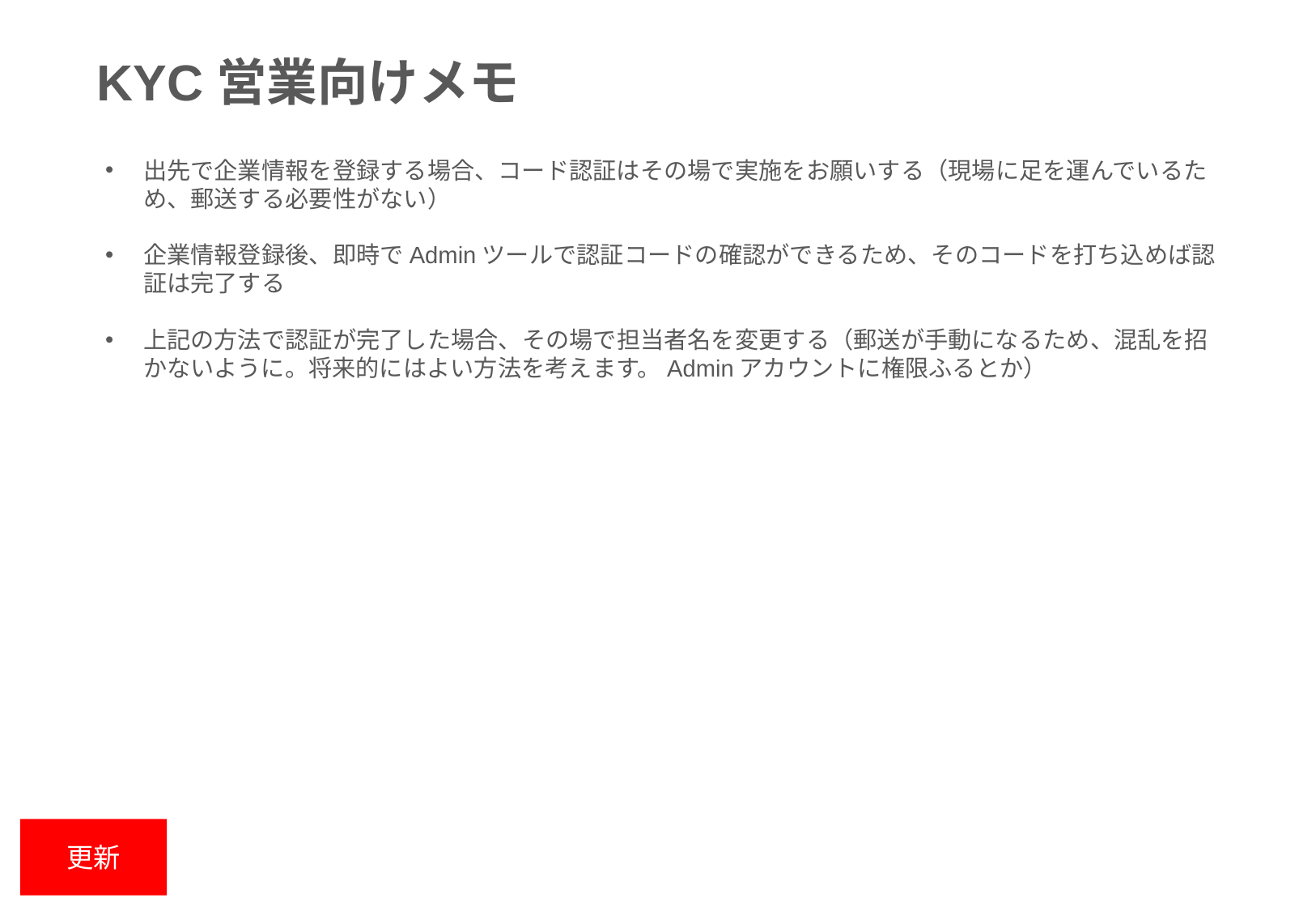

KYC営業向けメモ
出先で企業情報を登録する場合、コード認証はその場で実施をお願いする（現場に足を運んでいるため、郵送する必要性がない）

企業情報登録後、即時でAdminツールで認証コードの確認ができるため、そのコードを打ち込めば認証は完了する

上記の方法で認証が完了した場合、その場で担当者名を変更する（郵送が手動になるため、混乱を招かないように。将来的にはよい方法を考えます。Adminアカウントに権限ふるとか）
更新